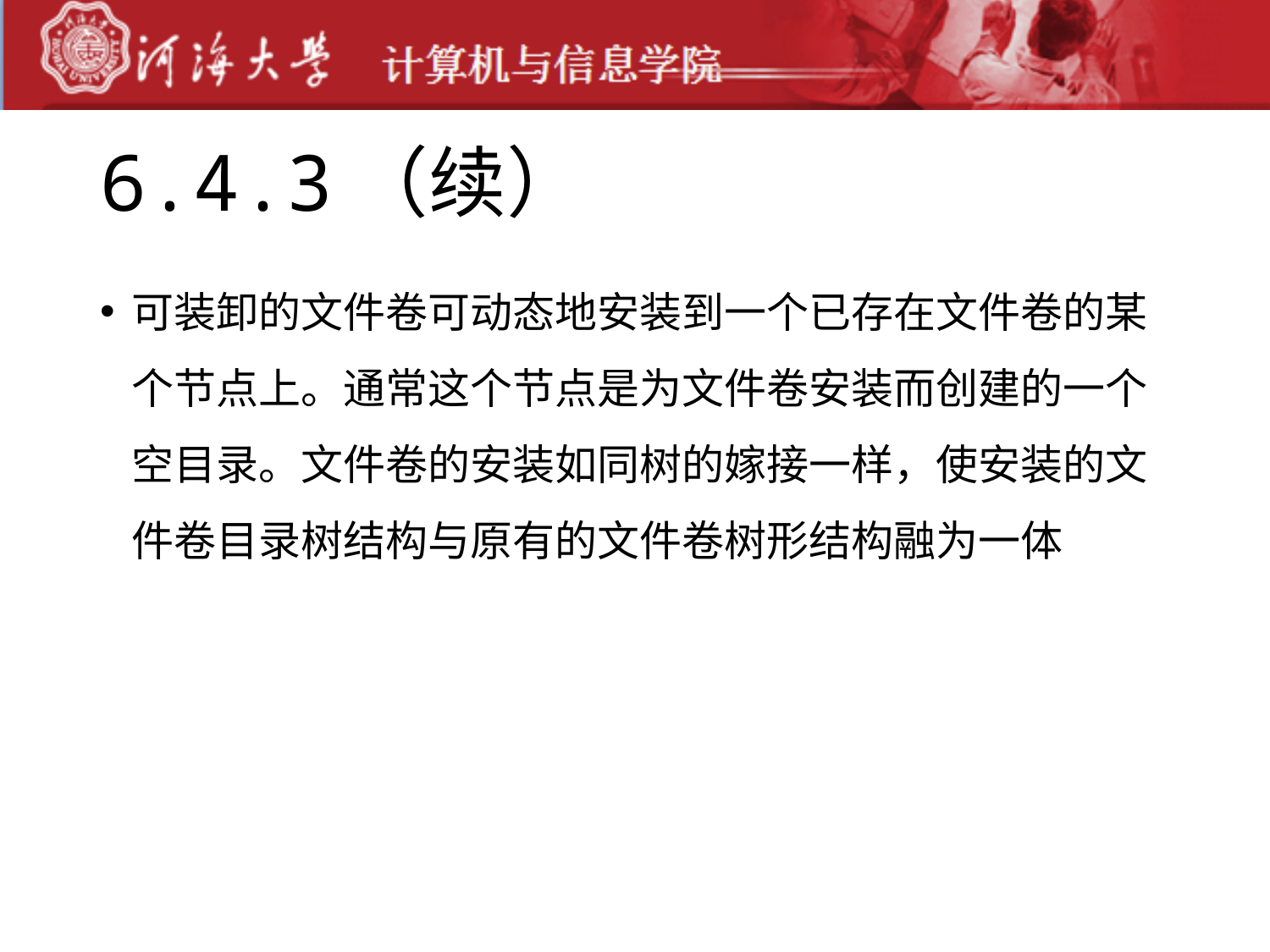

# 6.4.3（续）
可装卸的文件卷可动态地安装到一个已存在文件卷的某个节点上。通常这个节点是为文件卷安装而创建的一个空目录。文件卷的安装如同树的嫁接一样，使安装的文件卷目录树结构与原有的文件卷树形结构融为一体